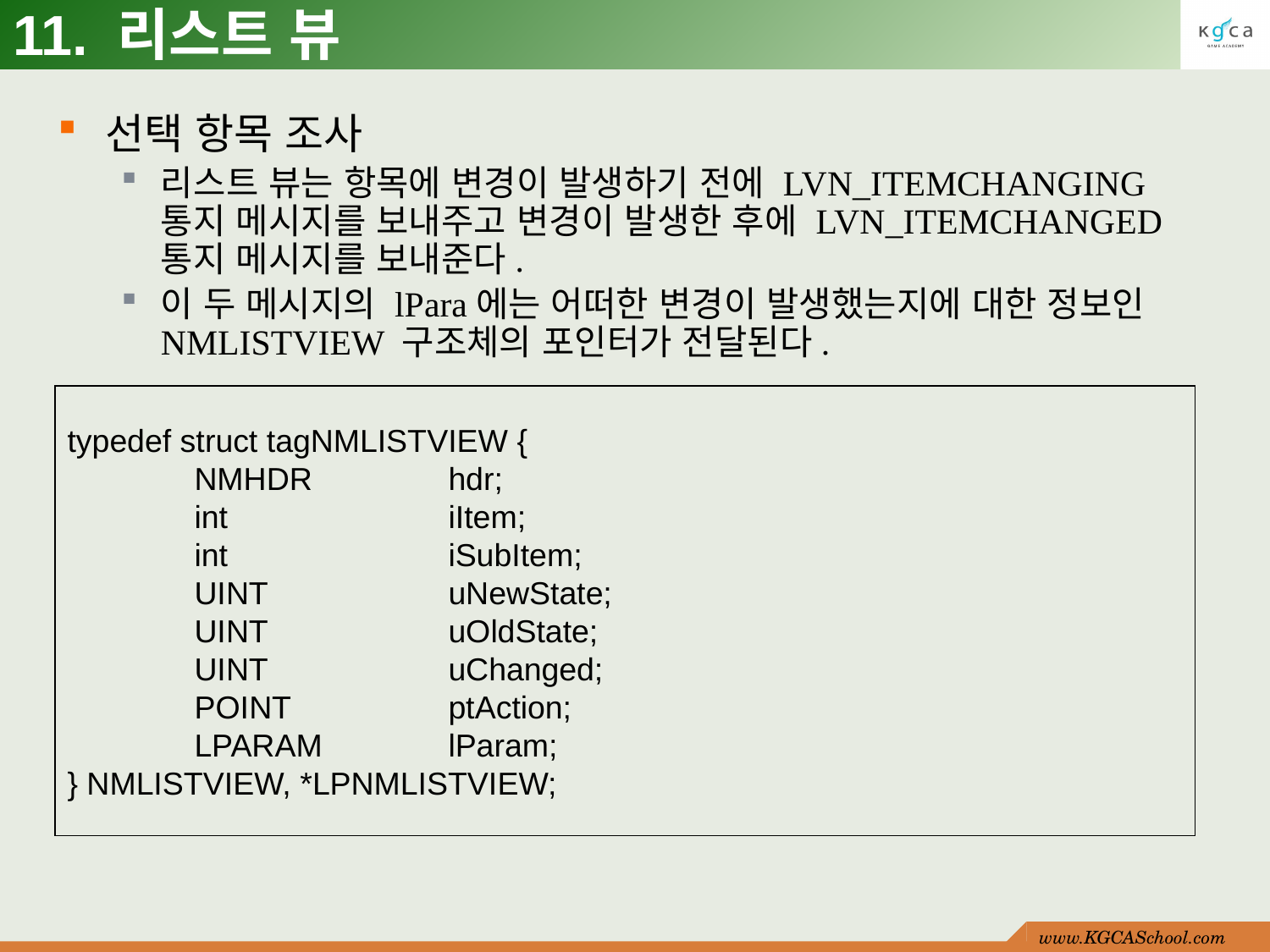

# 11. 리스트 뷰
선택 항목 조사
리스트 뷰는 항목에 변경이 발생하기 전에 LVN_ITEMCHANGING 통지 메시지를 보내주고 변경이 발생한 후에 LVN_ITEMCHANGED 통지 메시지를 보내준다.
이 두 메시지의 lPara에는 어떠한 변경이 발생했는지에 대한 정보인 NMLISTVIEW 구조체의 포인터가 전달된다.
typedef struct tagNMLISTVIEW {
	NMHDR 		hdr;
	int 		iItem;
	int 		iSubItem;
	UINT 		uNewState;
	UINT 		uOldState;
	UINT 		uChanged;
	POINT 		ptAction;
	LPARAM 	lParam;
} NMLISTVIEW, *LPNMLISTVIEW;